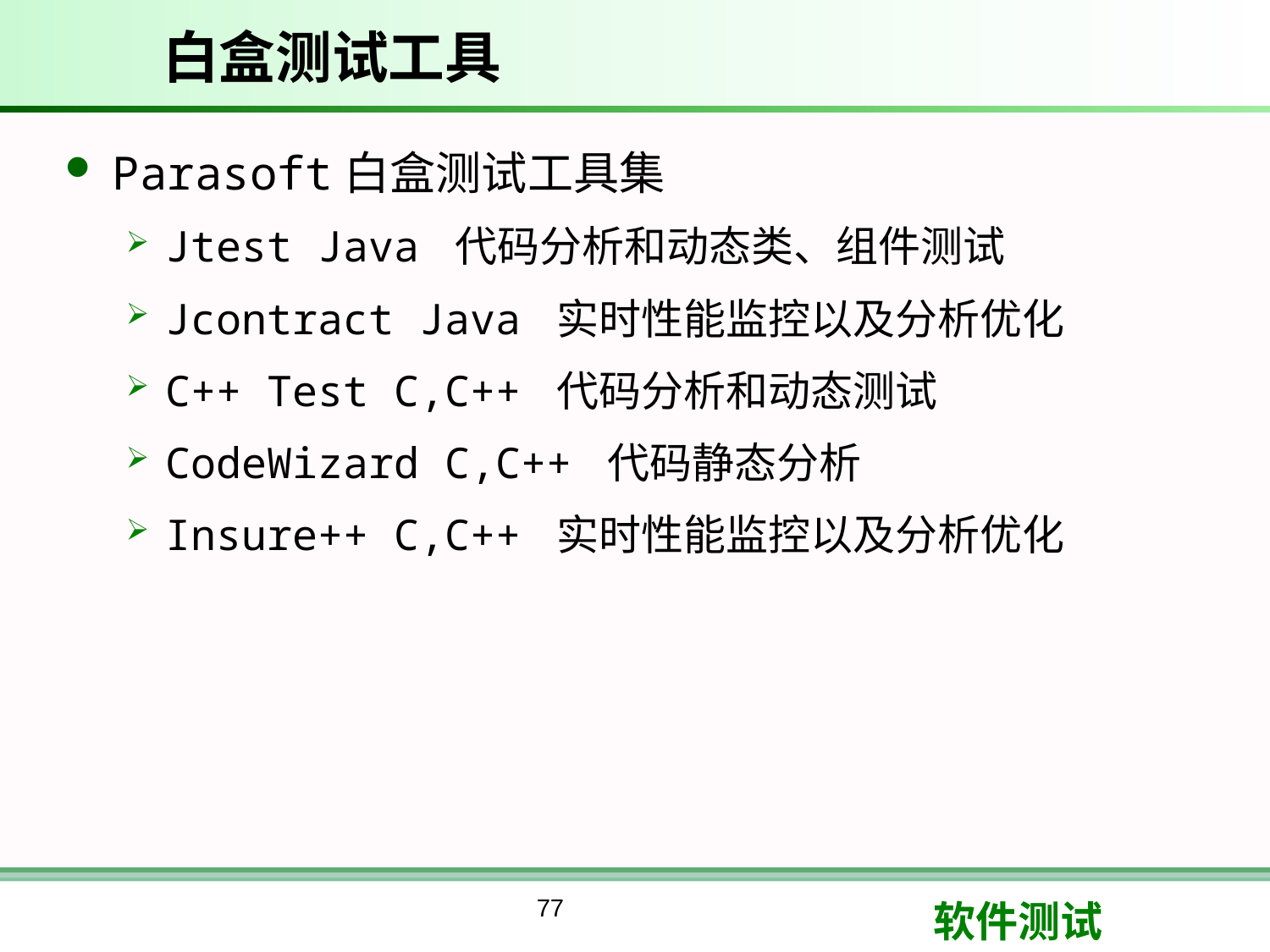

# 白盒测试工具
Parasoft白盒测试工具集
Jtest Java 代码分析和动态类、组件测试
Jcontract Java 实时性能监控以及分析优化
C++ Test C,C++ 代码分析和动态测试
CodeWizard C,C++ 代码静态分析
Insure++ C,C++ 实时性能监控以及分析优化
77